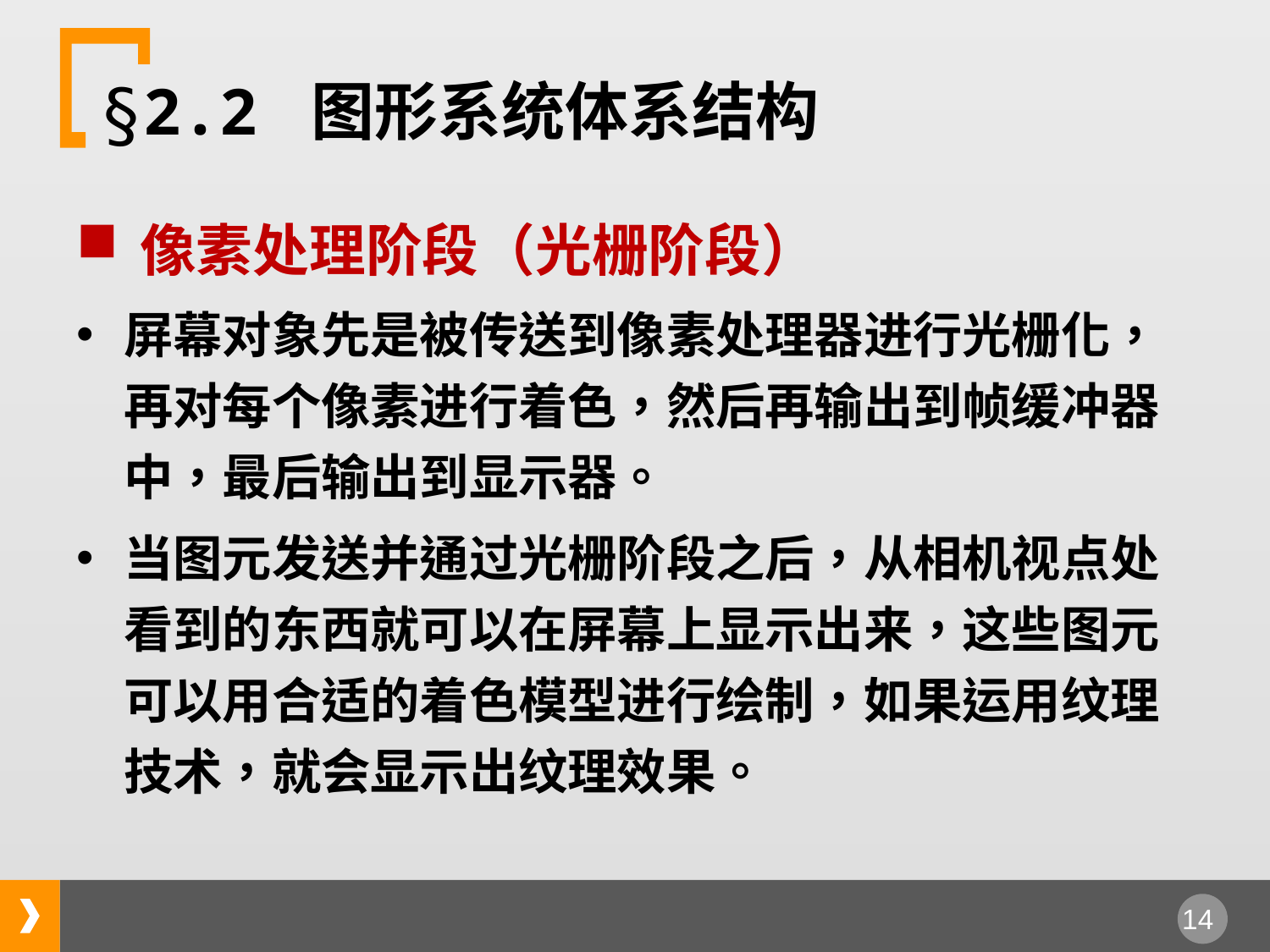

§2.2 图形系统体系结构
像素处理阶段（光栅阶段）
屏幕对象先是被传送到像素处理器进行光栅化，再对每个像素进行着色，然后再输出到帧缓冲器中，最后输出到显示器。
当图元发送并通过光栅阶段之后，从相机视点处看到的东西就可以在屏幕上显示出来，这些图元可以用合适的着色模型进行绘制，如果运用纹理技术，就会显示出纹理效果。